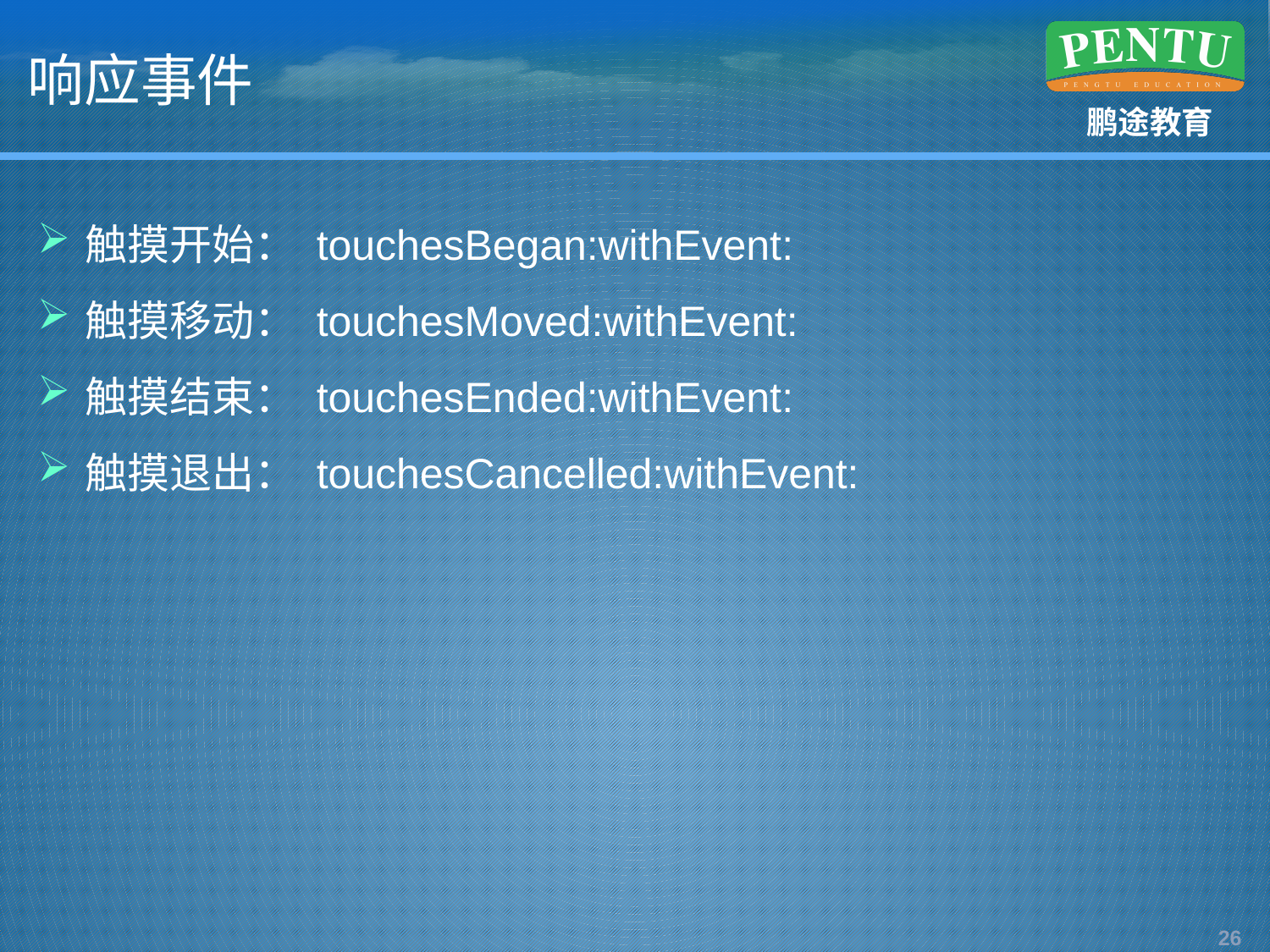

# 响应事件
触摸开始： touchesBegan:withEvent:
触摸移动： touchesMoved:withEvent:
触摸结束： touchesEnded:withEvent:
触摸退出： touchesCancelled:withEvent:
26